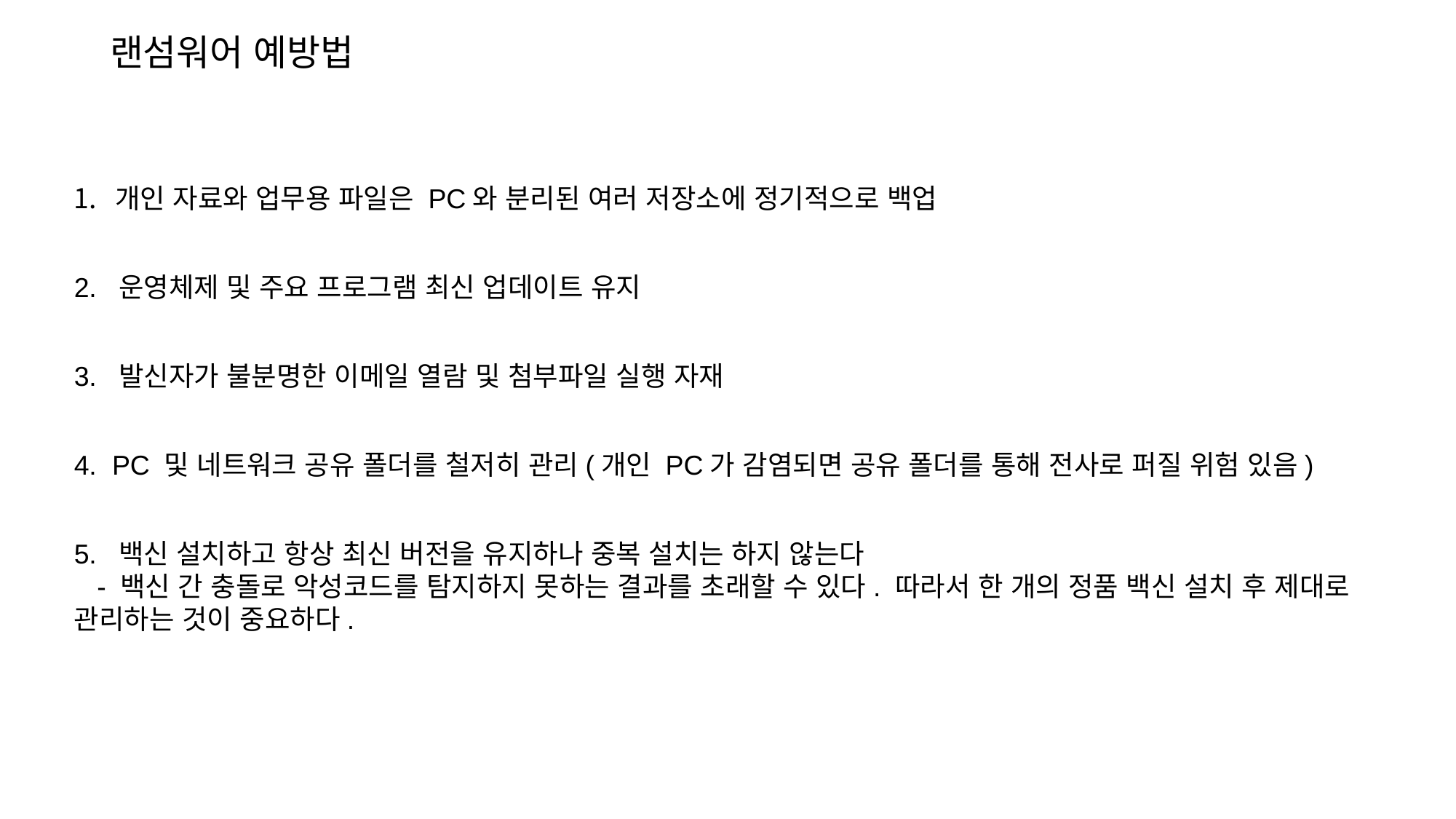

랜섬워어 예방법
개인 자료와 업무용 파일은 PC와 분리된 여러 저장소에 정기적으로 백업
2.  운영체제 및 주요 프로그램 최신 업데이트 유지
3.  발신자가 불분명한 이메일 열람 및 첨부파일 실행 자재
4.  PC 및 네트워크 공유 폴더를 철저히 관리(개인 PC가 감염되면 공유 폴더를 통해 전사로 퍼질 위험 있음)
5.  백신 설치하고 항상 최신 버전을 유지하나 중복 설치는 하지 않는다
   - 백신 간 충돌로 악성코드를 탐지하지 못하는 결과를 초래할 수 있다. 따라서 한 개의 정품 백신 설치 후 제대로 관리하는 것이 중요하다.